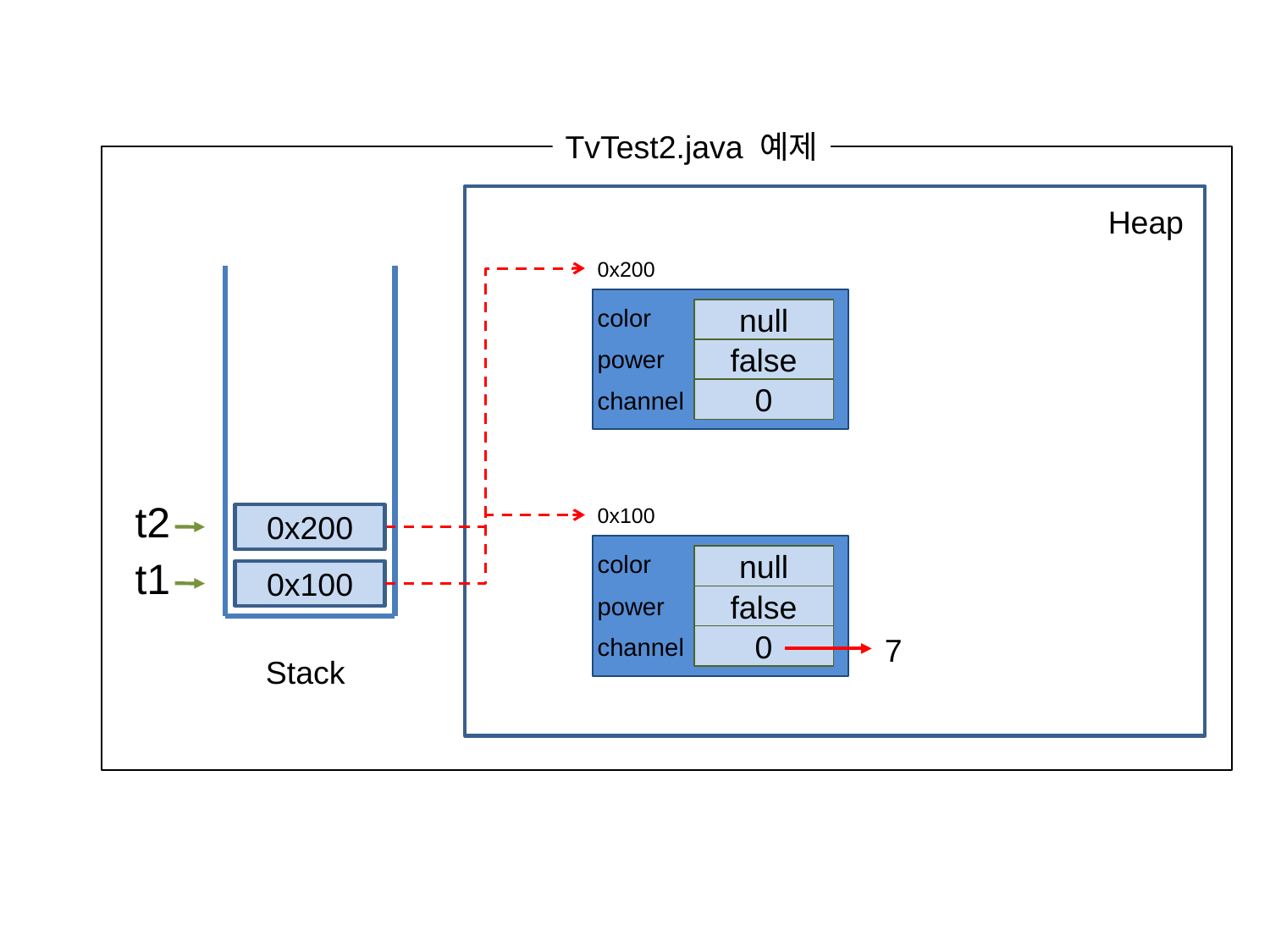

TvTest2.java 예제

Heap
0x200

color
null
power
false
channel
0
t2
0x100
0x200

color
t1
null
0x100
power
false
7
channel
0
Stack